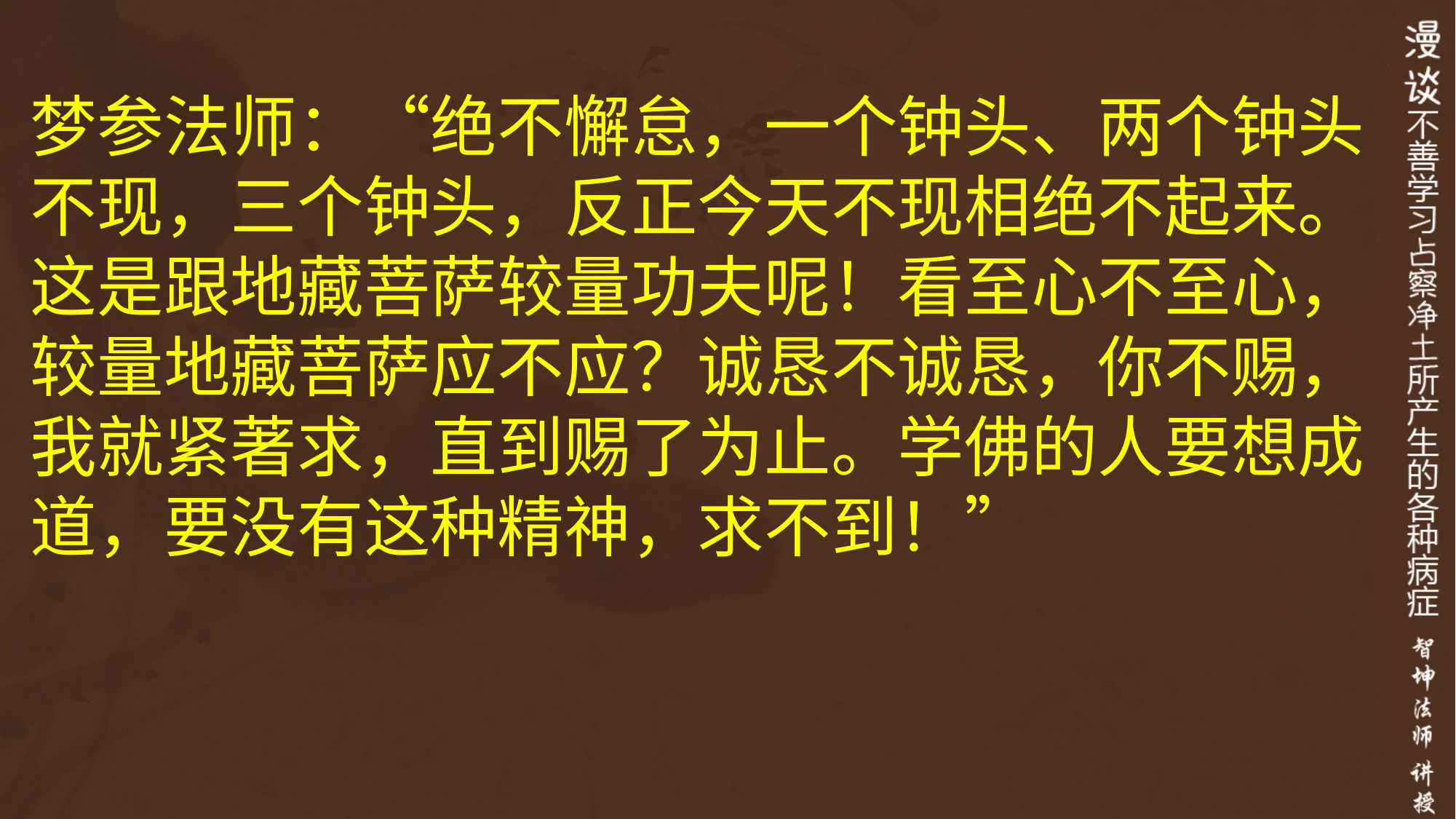

梦参法师：“绝不懈怠，一个钟头、两个钟头不现，三个钟头，反正今天不现相绝不起来。这是跟地藏菩萨较量功夫呢！看至心不至心，较量地藏菩萨应不应？诚恳不诚恳，你不赐，我就紧著求，直到赐了为止。学佛的人要想成道，要没有这种精神，求不到！”